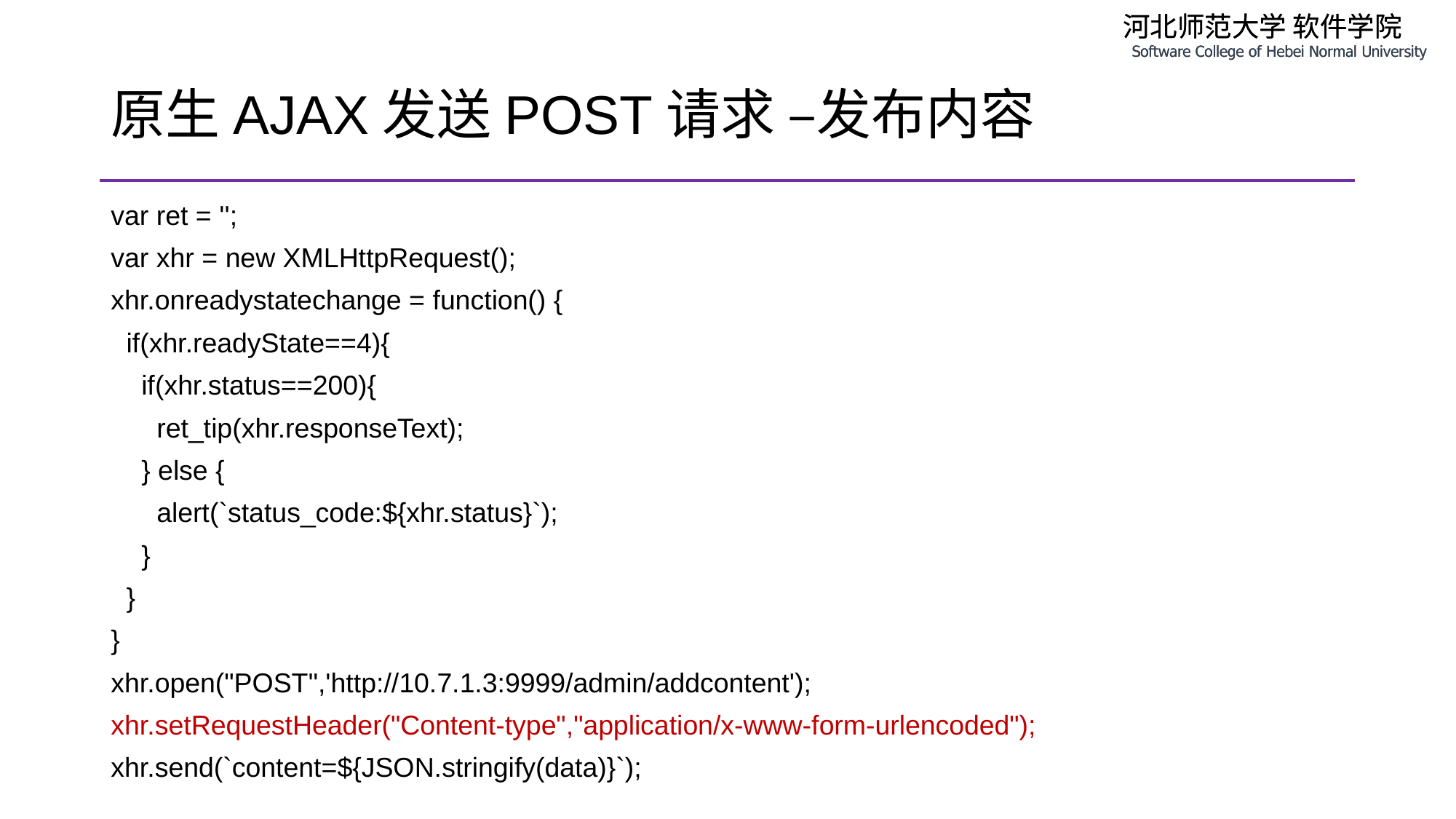

# 原生AJAX发送POST请求 –发布内容
var ret = '';
var xhr = new XMLHttpRequest();
xhr.onreadystatechange = function() {
  if(xhr.readyState==4){
    if(xhr.status==200){
      ret_tip(xhr.responseText);
    } else {
      alert(`status_code:${xhr.status}`);
    }
  }
}
xhr.open("POST",'http://10.7.1.3:9999/admin/addcontent');
xhr.setRequestHeader("Content-type","application/x-www-form-urlencoded");
xhr.send(`content=${JSON.stringify(data)}`);